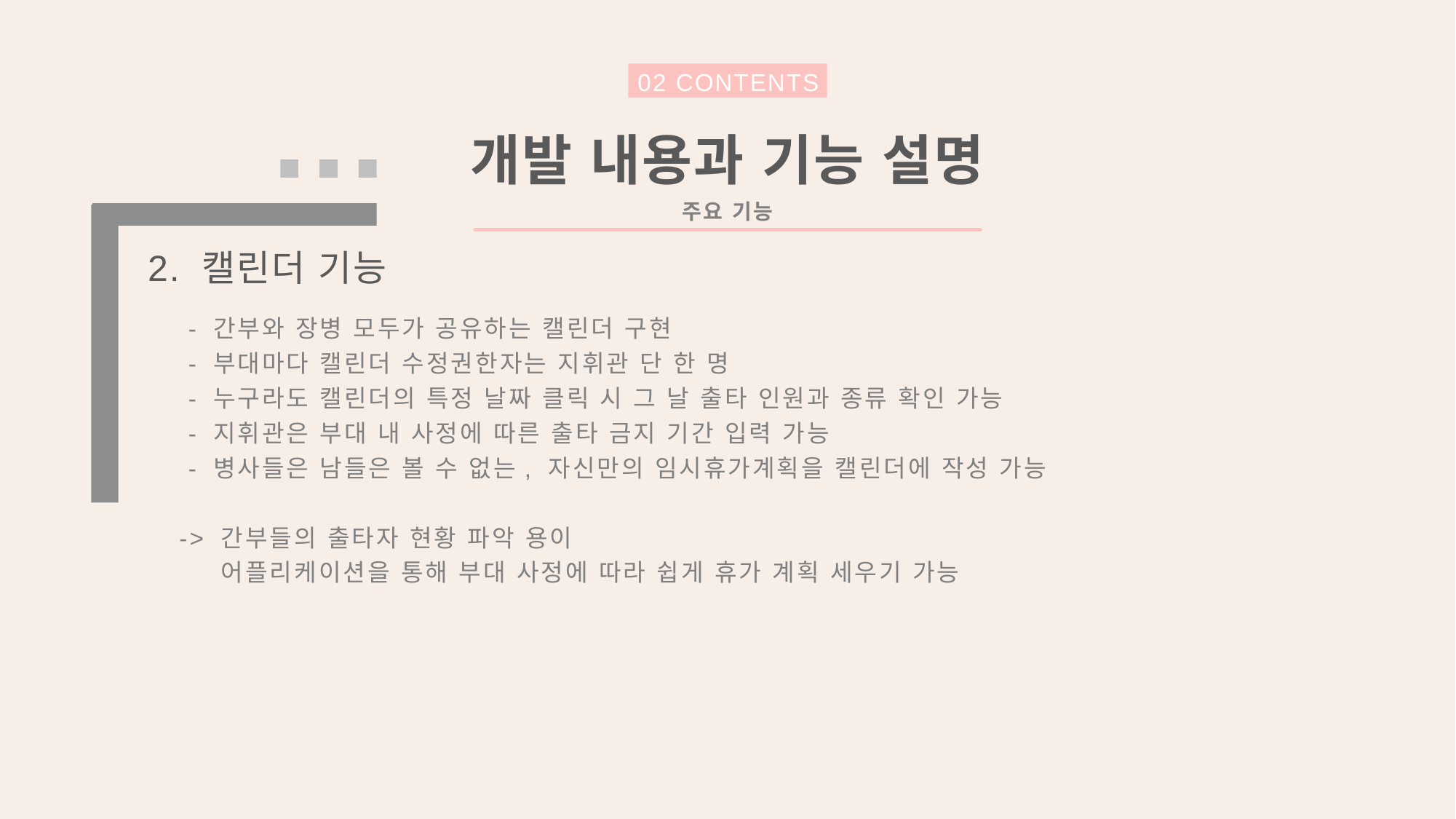

02 CONTENTS

개발 내용과 기능 설명

주요 기능

2. 캘린더 기능
 - 간부와 장병 모두가 공유하는 캘린더 구현
 - 부대마다 캘린더 수정권한자는 지휘관 단 한 명
 - 누구라도 캘린더의 특정 날짜 클릭 시 그 날 출타 인원과 종류 확인 가능
 - 지휘관은 부대 내 사정에 따른 출타 금지 기간 입력 가능
 - 병사들은 남들은 볼 수 없는, 자신만의 임시휴가계획을 캘린더에 작성 가능

-> 간부들의 출타자 현황 파악 용이
    어플리케이션을 통해 부대 사정에 따라 쉽게 휴가 계획 세우기 가능